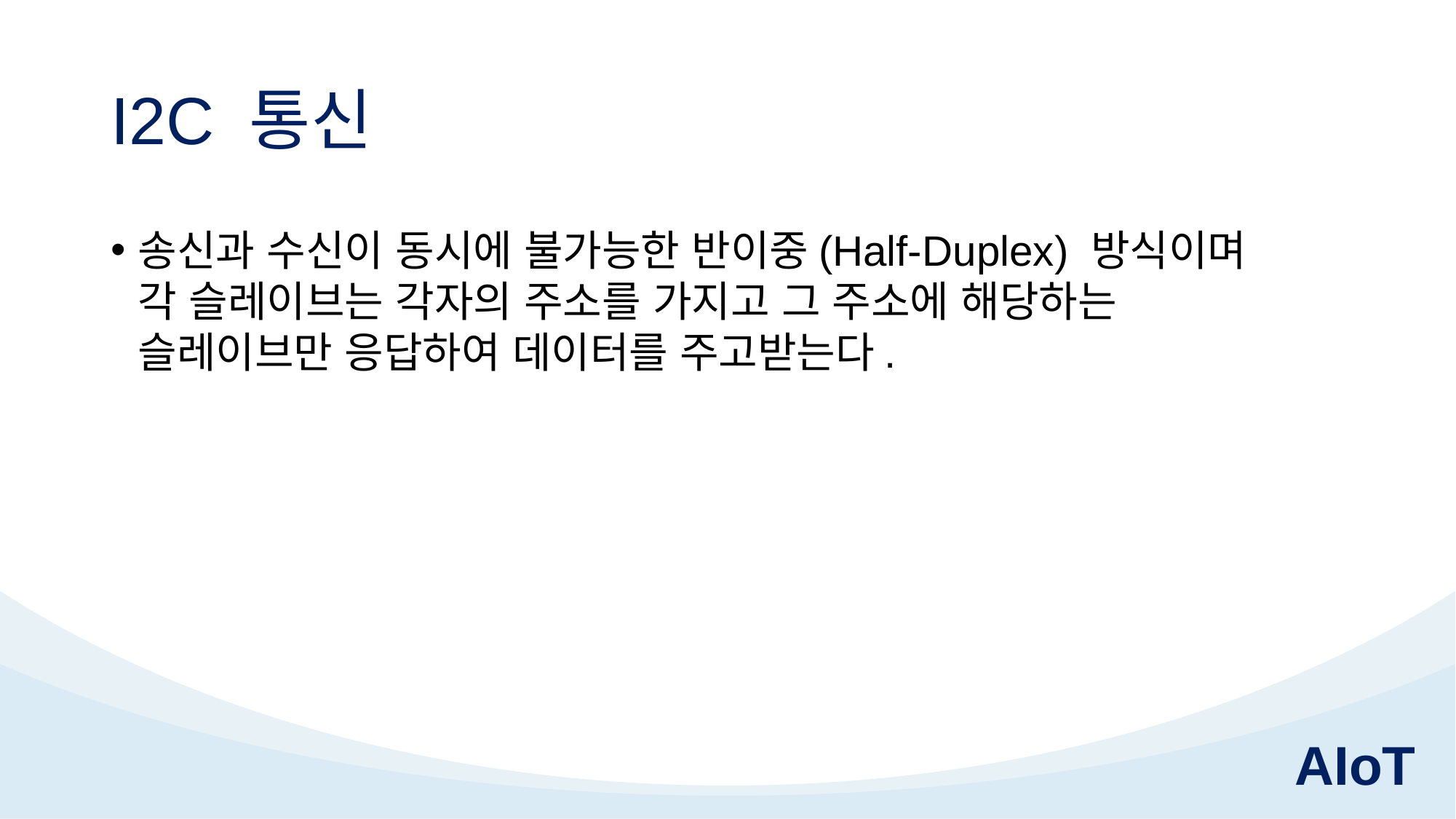

# I2C 통신
송신과 수신이 동시에 불가능한 반이중(Half-Duplex) 방식이며 각 슬레이브는 각자의 주소를 가지고 그 주소에 해당하는 슬레이브만 응답하여 데이터를 주고받는다.